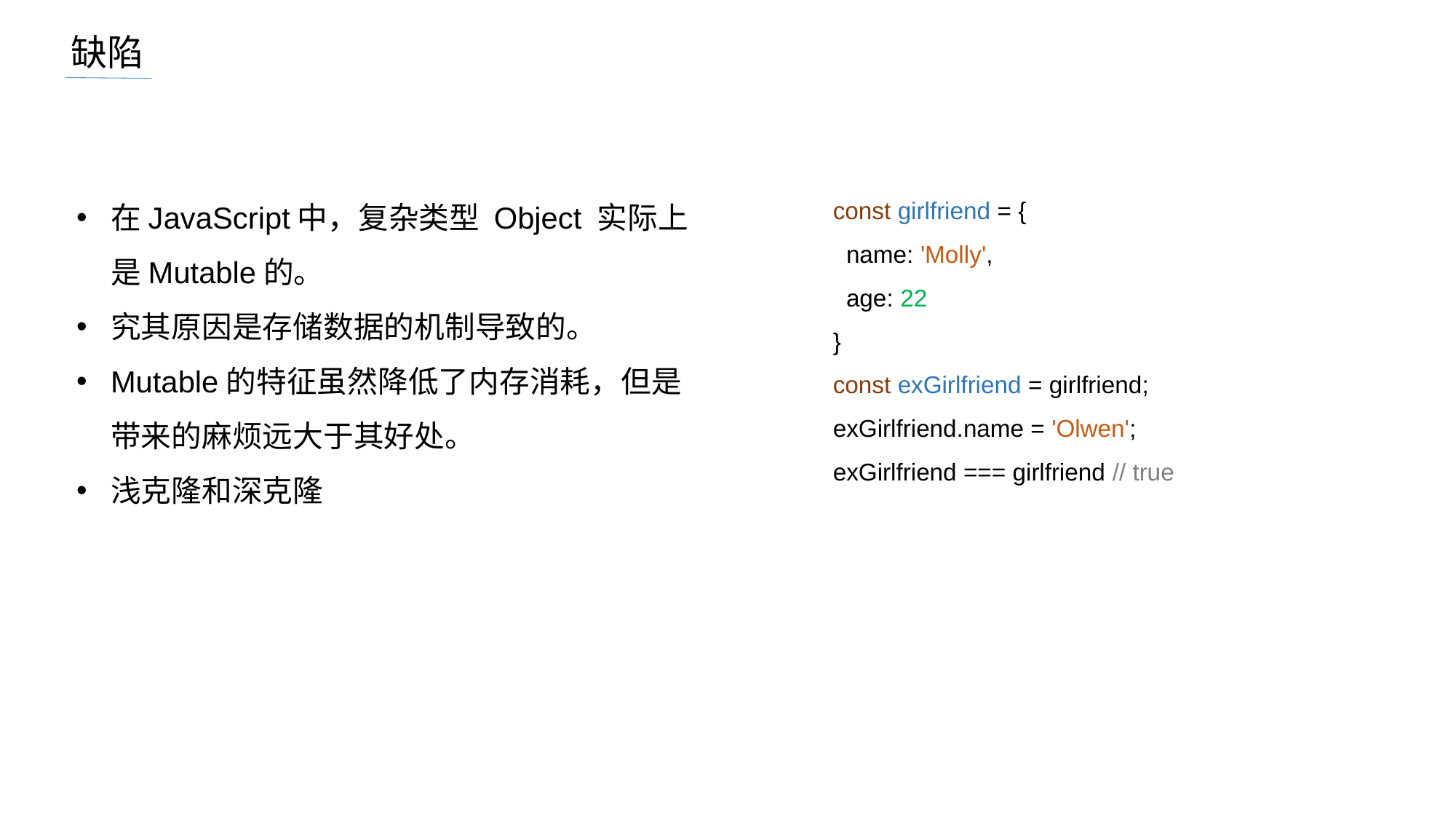

缺陷
在JavaScript中，复杂类型 Object 实际上是Mutable的。
究其原因是存储数据的机制导致的。
Mutable的特征虽然降低了内存消耗，但是带来的麻烦远大于其好处。
浅克隆和深克隆

const girlfriend = {
  name: 'Molly',
  age: 22
}
const exGirlfriend = girlfriend;
exGirlfriend.name = 'Olwen';
exGirlfriend === girlfriend // true